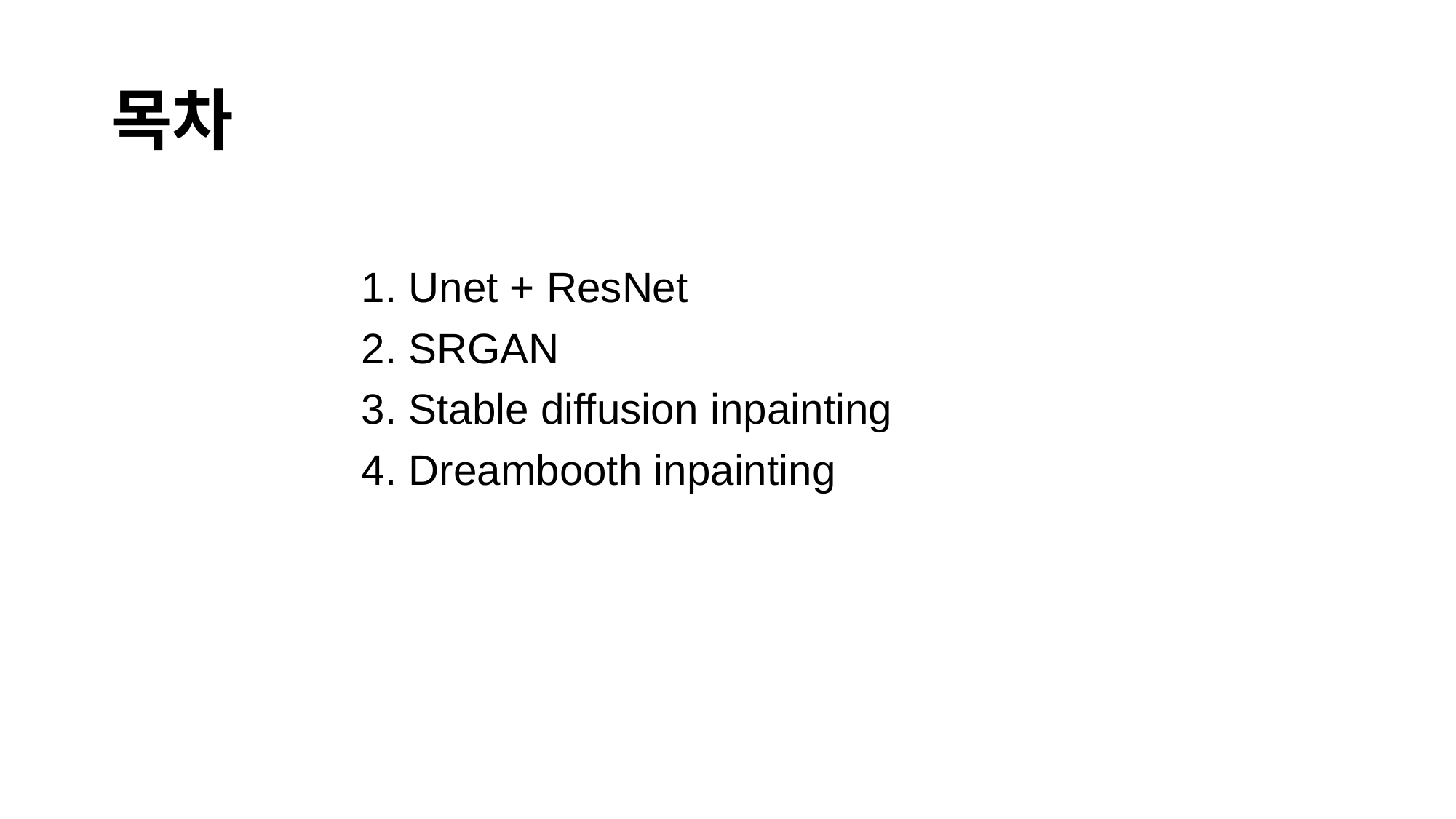

# 목차
1. Unet + ResNet
2. SRGAN
3. Stable diffusion inpainting
4. Dreambooth inpainting